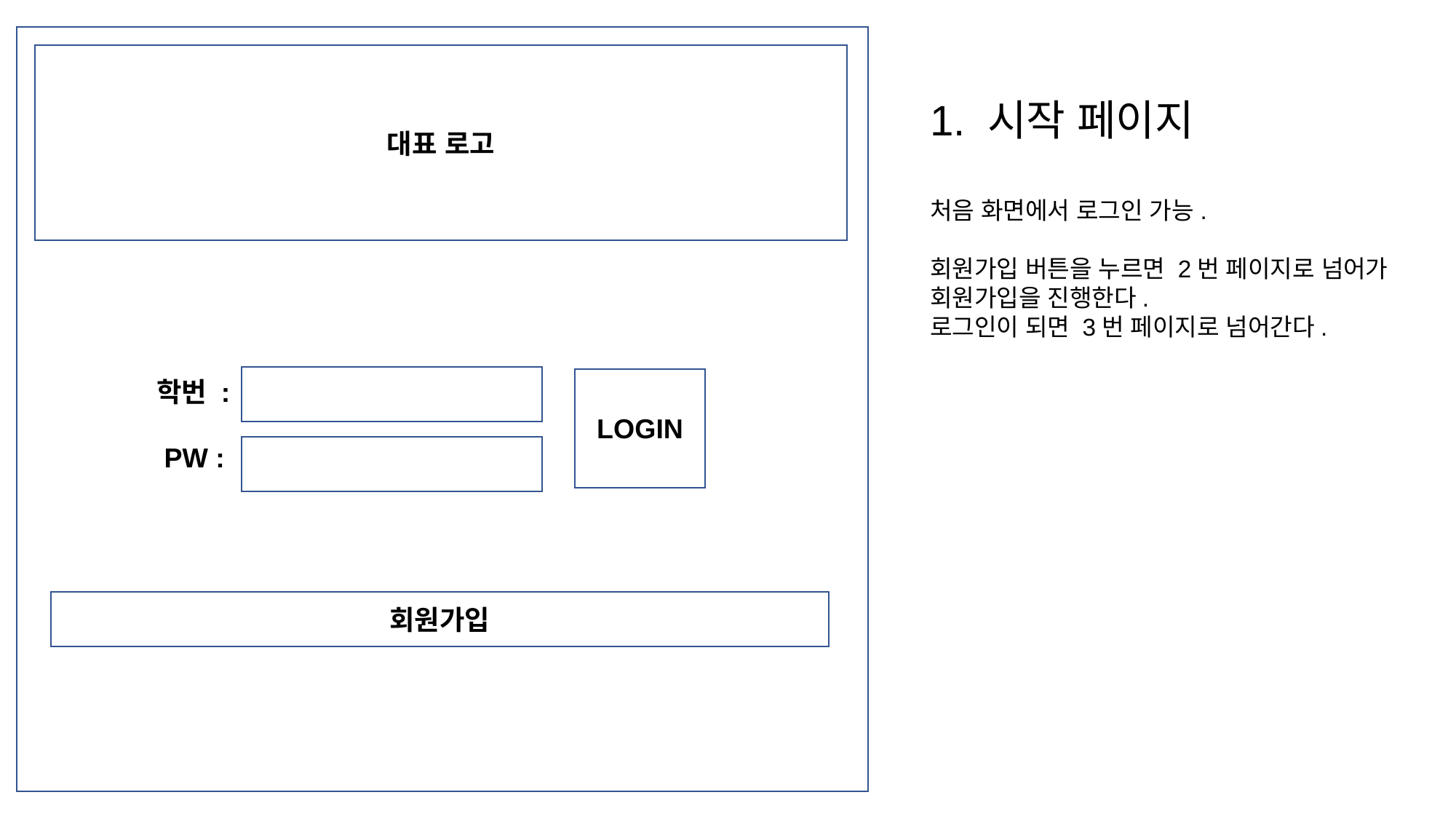

대표 로고
1. 시작 페이지

처음 화면에서 로그인 가능.

회원가입 버튼을 누르면 2번 페이지로 넘어가 회원가입을 진행한다.
로그인이 되면 3번 페이지로 넘어간다.

LOGIN
학번 :

 PW :

회원가입